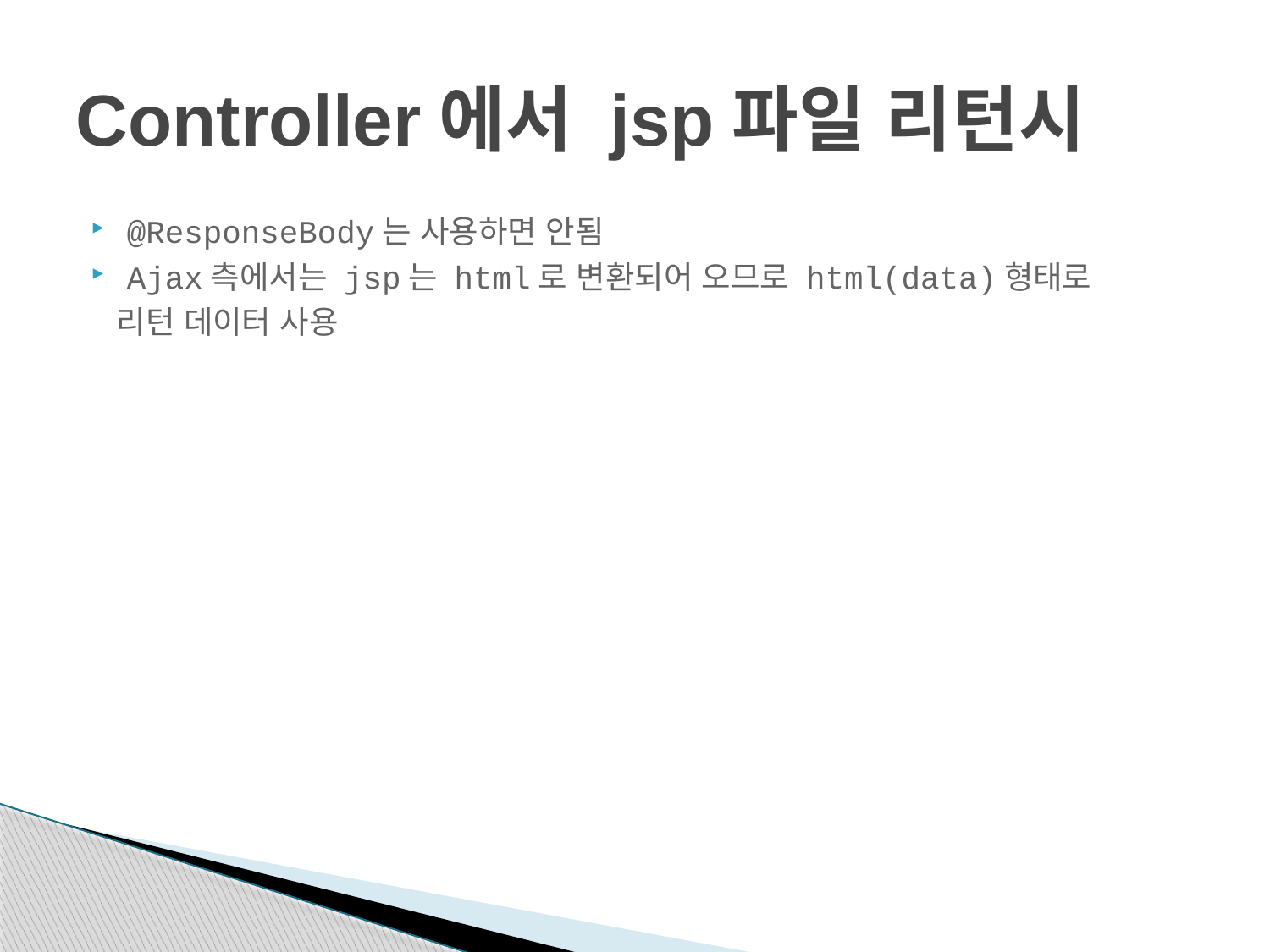

# Controller에서 jsp파일 리턴시
@ResponseBody는 사용하면 안됨
Ajax측에서는 jsp는 html로 변환되어 오므로 html(data)형태로
  리턴 데이터 사용